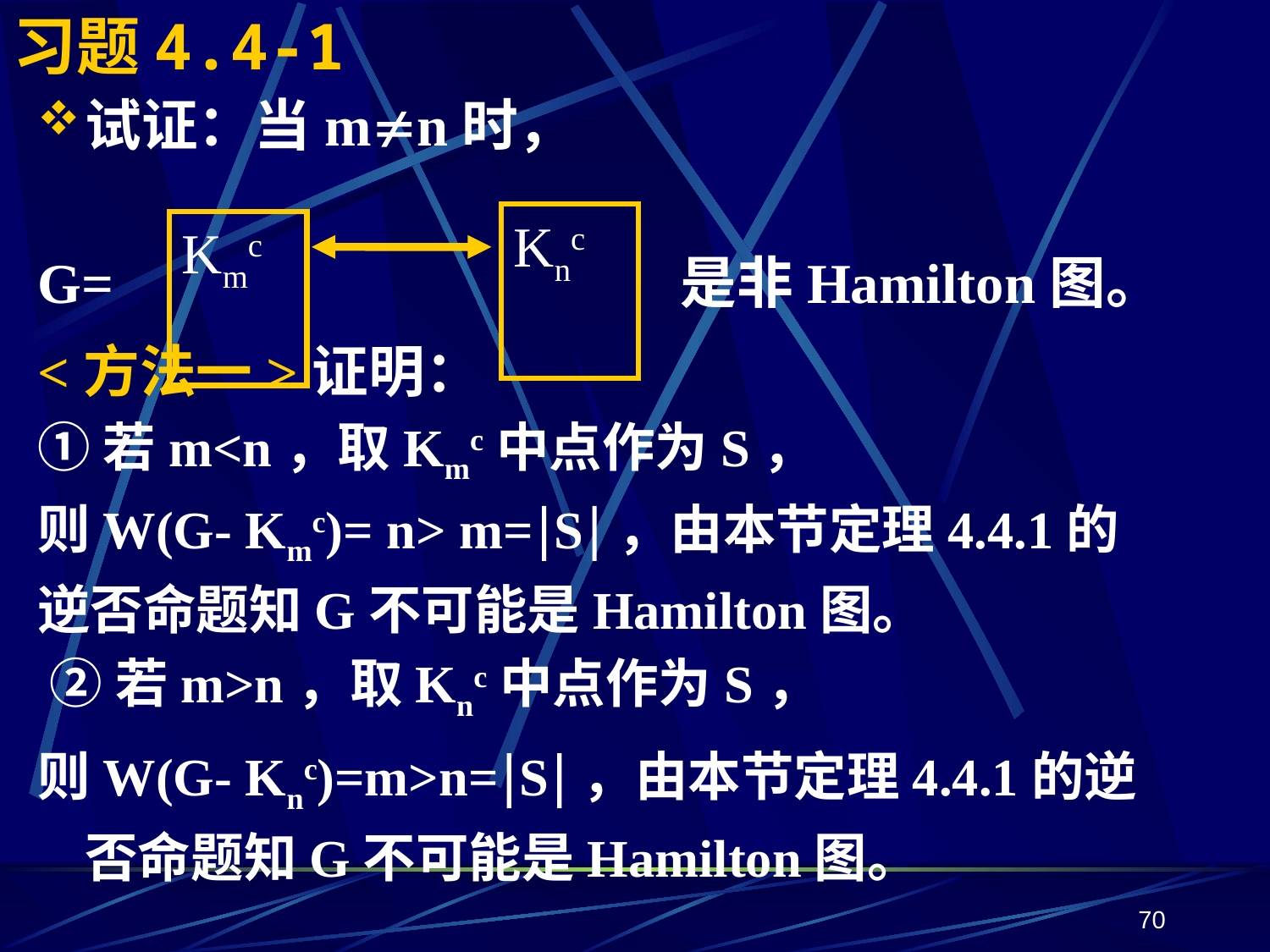

# 习题4.4-1
试证：当m≠n时，

G=                                       是非Hamilton图。
<方法一>证明：
①若m<n，取Kmc中点作为S，
则W(G- Kmc)= n> m=|S|，由本节定理4.4.1的逆否命题知G不可能是Hamilton图。
 ②若m>n，取Knc中点作为S，
则W(G- Knc)=m>n=|S|，由本节定理4.4.1的逆否命题知G不可能是Hamilton图。

Knc

Kmc

70